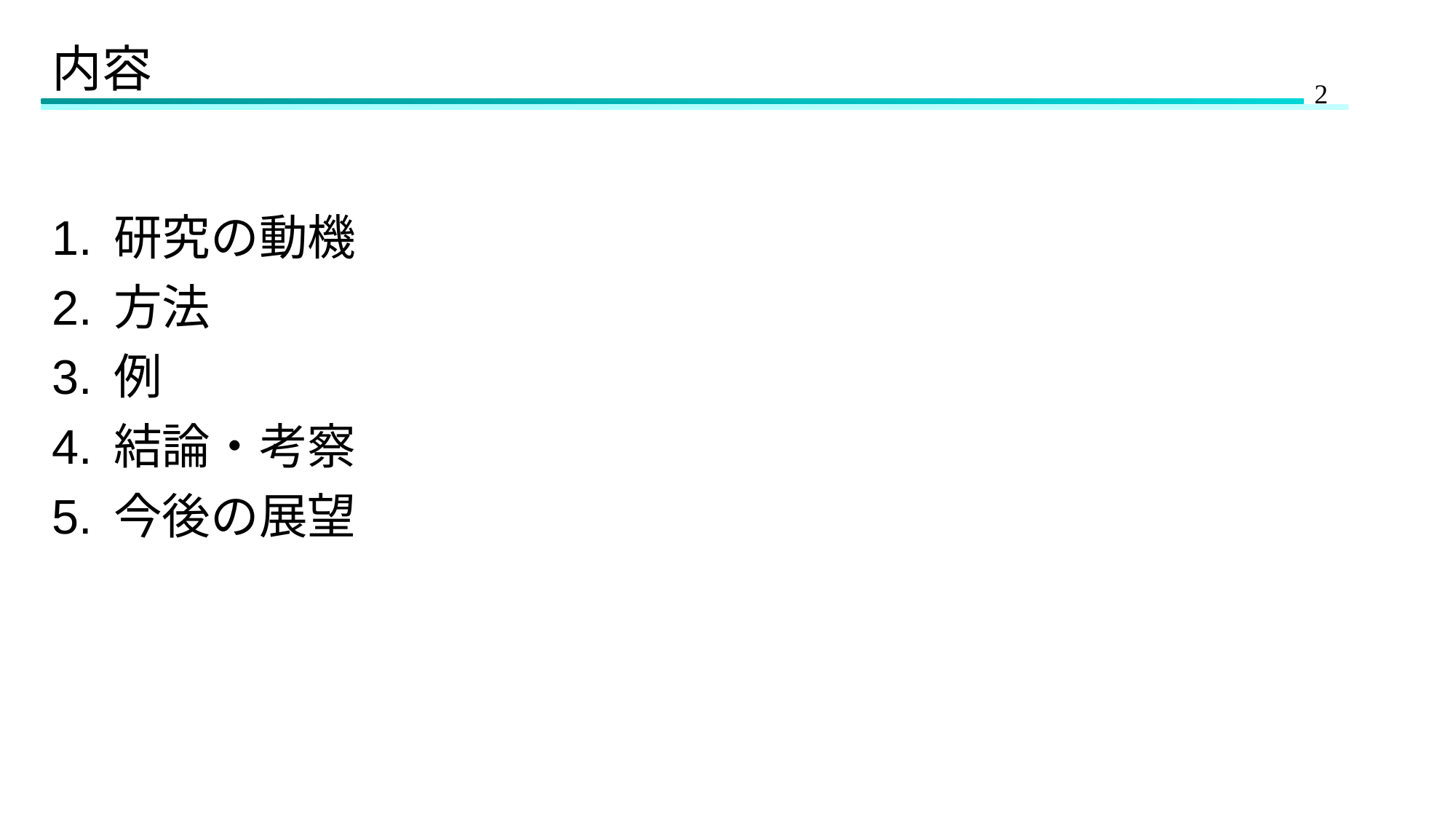

# 内容

研究の動機
方法
例
結論・考察
今後の展望